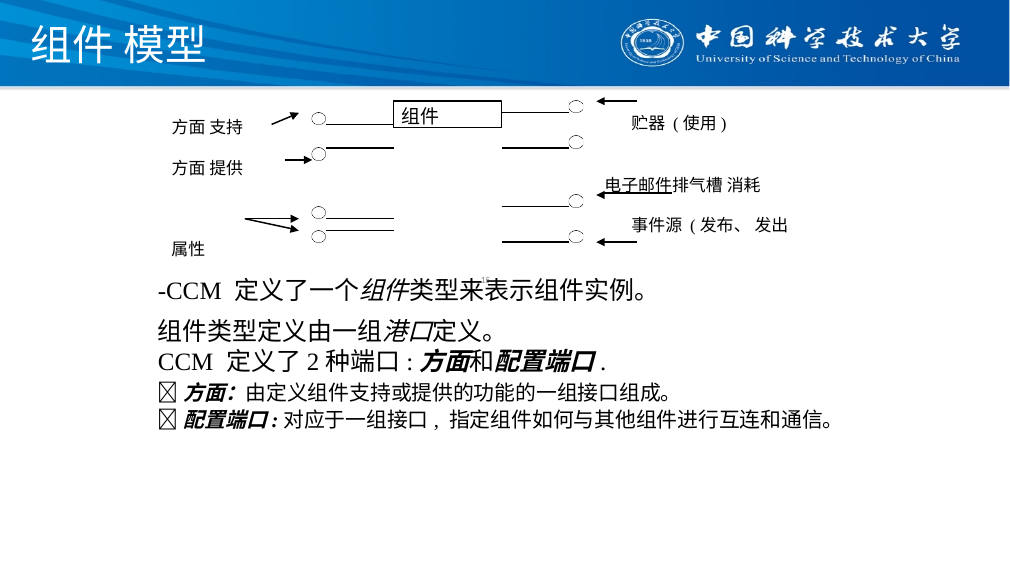

# 组件 模型

组件

贮器 (使用)

方面 支持

方面 提供

电子邮件排气槽 消耗

事件源 (发布、 发出

属性

-CCM 定义了一个组件类型来表示组件实例。
组件类型定义由一组港口定义。
CCM 定义了2种端口:方面和配置端口.
÷方面：由定义组件支持或提供的功能的一组接口组成。
÷配置端口:对应于一组接口, 指定组件如何与其他组件进行互连和通信。
15